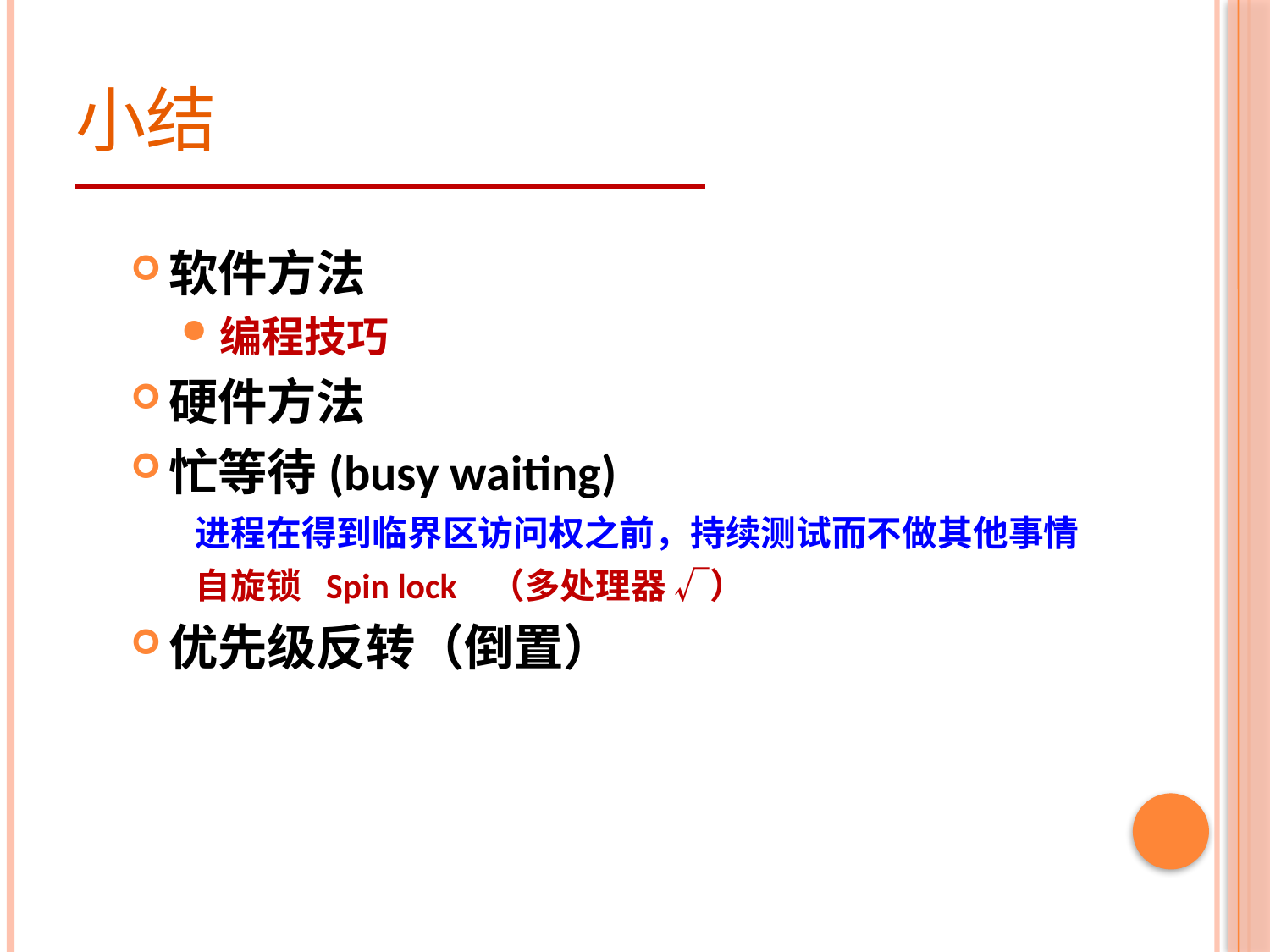

# 小结
软件方法
编程技巧
硬件方法
忙等待(busy waiting)
       进程在得到临界区访问权之前，持续测试而不做其他事情
       自旋锁  Spin lock   （多处理器 √）
优先级反转（倒置）